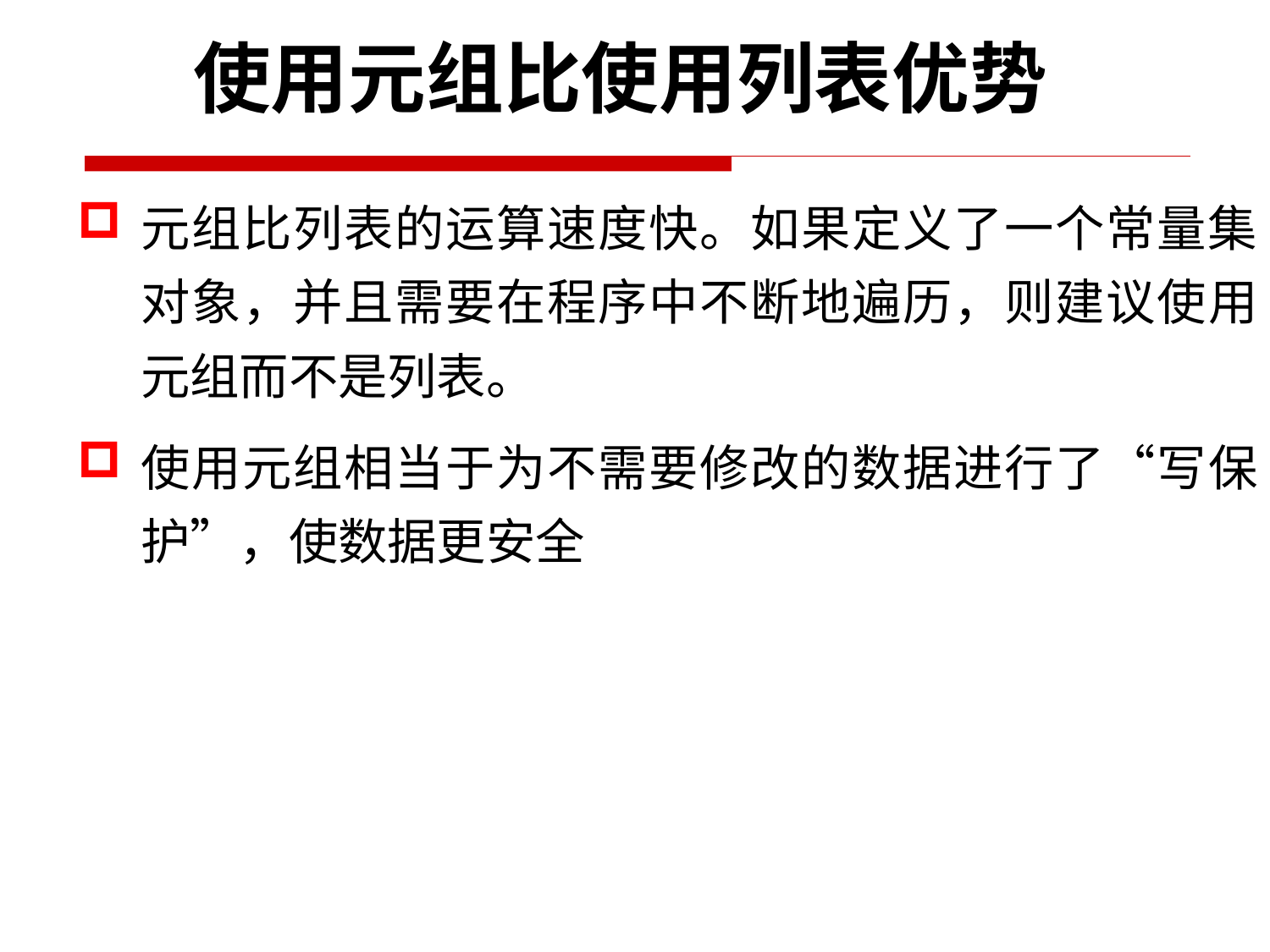

使用元组比使用列表优势
元组比列表的运算速度快。如果定义了一个常量集对象，并且需要在程序中不断地遍历，则建议使用元组而不是列表。
使用元组相当于为不需要修改的数据进行了“写保护”，使数据更安全